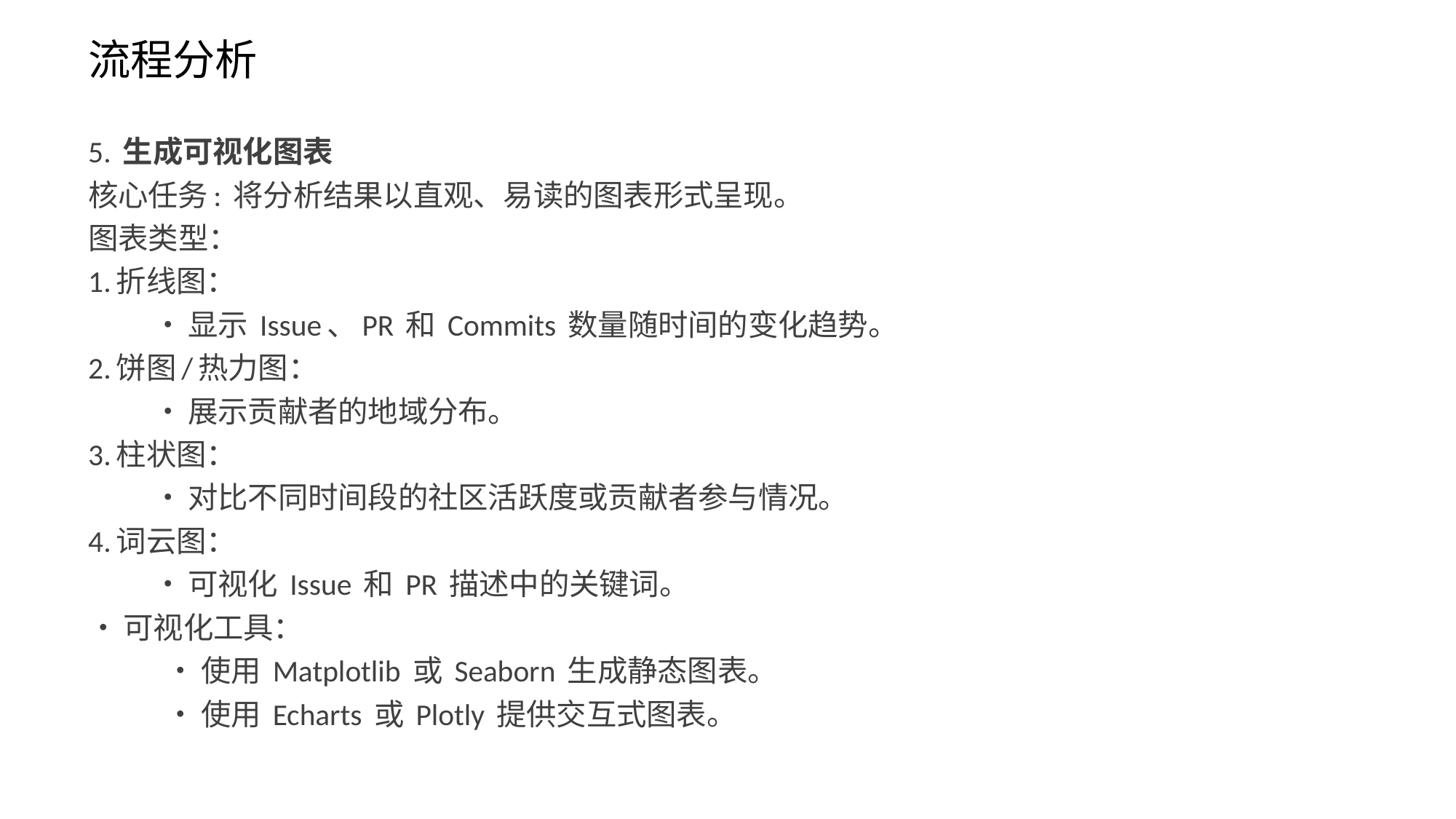

# 流程分析
5. 生成可视化图表
核心任务: 将分析结果以直观、易读的图表形式呈现。
图表类型：
1.折线图：
•显示 Issue、PR 和 Commits 数量随时间的变化趋势。
2.饼图/热力图：
•展示贡献者的地域分布。
3.柱状图：
•对比不同时间段的社区活跃度或贡献者参与情况。
4.词云图：
•可视化 Issue 和 PR 描述中的关键词。
•可视化工具：
	•使用 Matplotlib 或 Seaborn 生成静态图表。
	•使用 Echarts 或 Plotly 提供交互式图表。